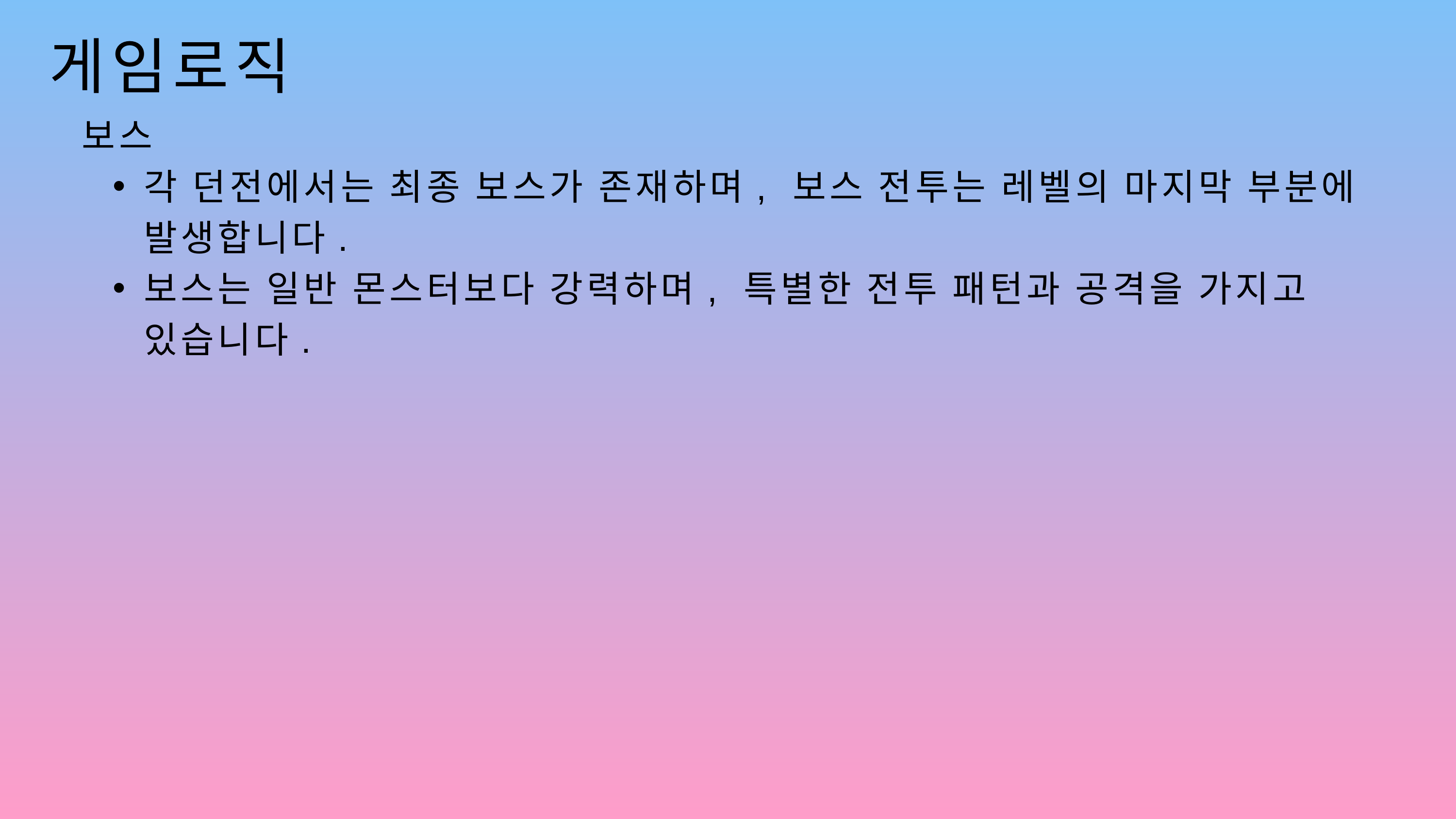

게임로직
보스
각 던전에서는 최종 보스가 존재하며, 보스 전투는 레벨의 마지막 부분에 발생합니다.
보스는 일반 몬스터보다 강력하며, 특별한 전투 패턴과 공격을 가지고 있습니다.